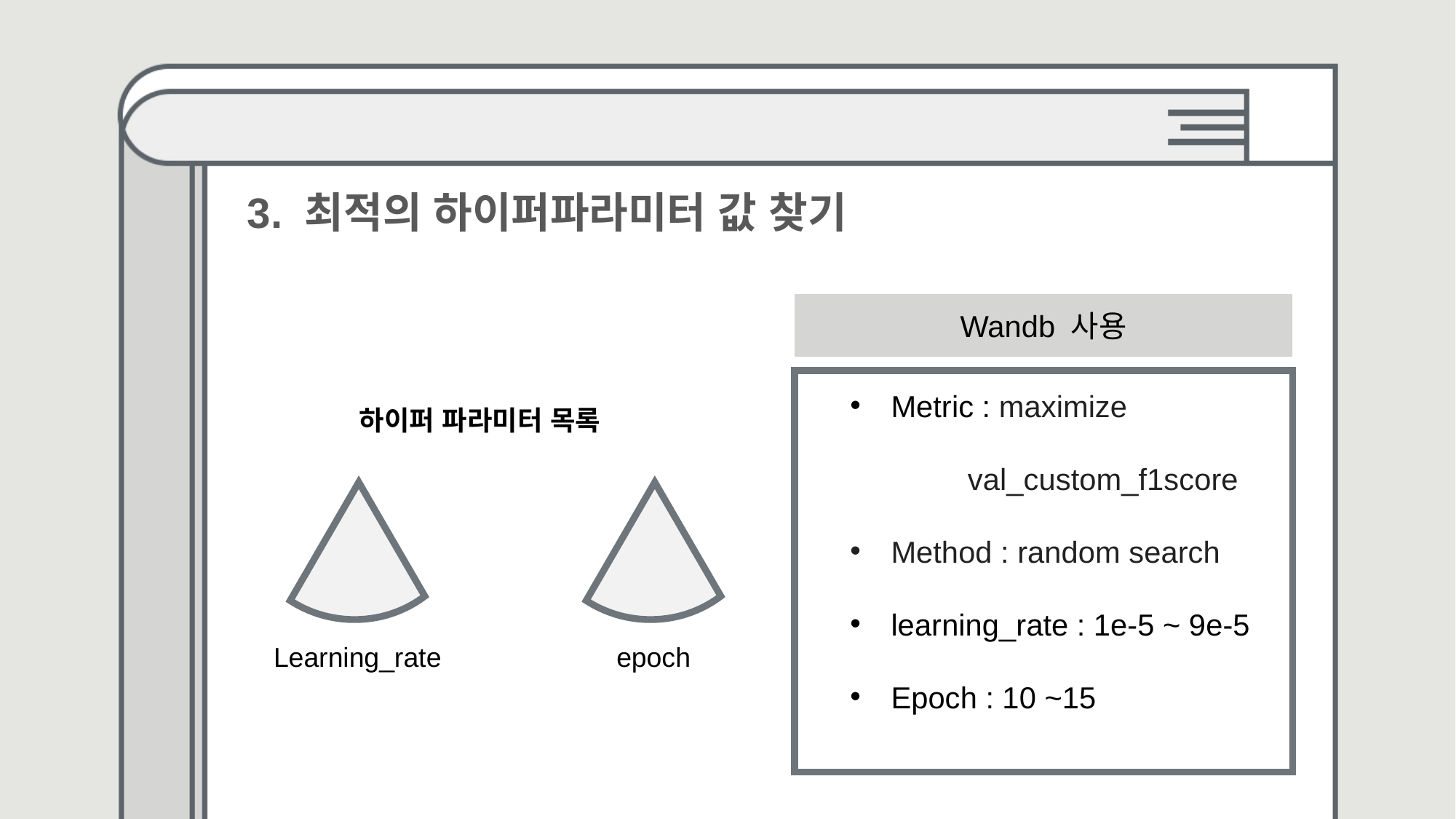

3. 최적의 하이퍼파라미터 값 찾기
Wandb 사용

Metric : maximize
	 val_custom_f1score
Method : random search
learning_rate : 1e-5 ~ 9e-5
Epoch : 10 ~15

Metric :
하이퍼 파라미터 목록

Learning_rate
epoch